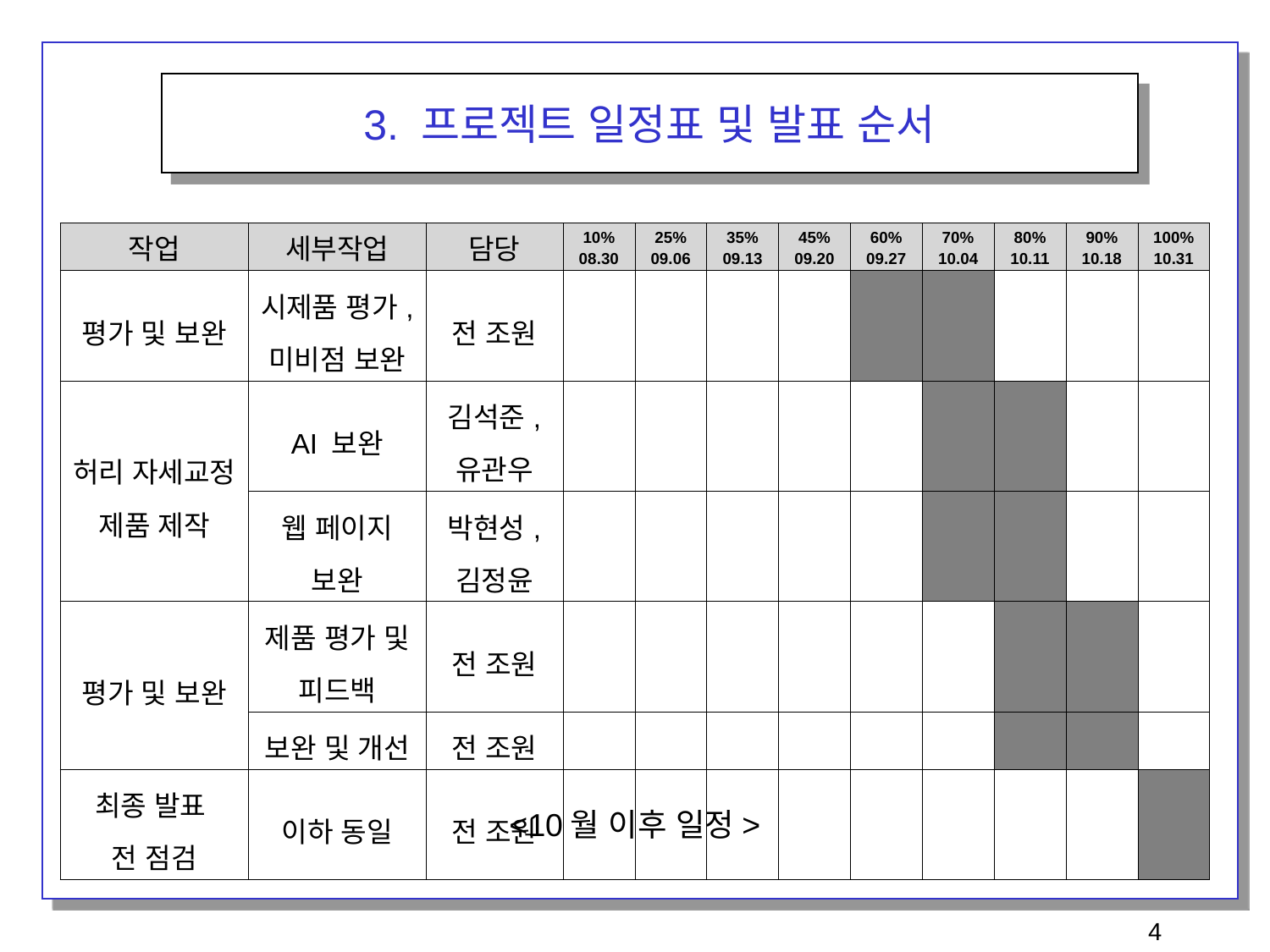

3. 프로젝트 일정표 및 발표 순서
| 작업 | 세부작업 | 담당 | 10% 08.30 | 25% 09.06 | 35% 09.13 | 45% 09.20 | 60% 09.27 | 70% 10.04 | 80% 10.11 | 90% 10.18 | 100% 10.31 |
| --- | --- | --- | --- | --- | --- | --- | --- | --- | --- | --- | --- |
| 평가 및 보완 | 시제품 평가, 미비점 보완 | 전 조원 |  |  |  |  |  |  |  |  |  |
| 허리 자세교정 제품 제작 | AI 보완 | 김석준, 유관우 |  |  |  |  |  |  |  |  |  |
|  | 웹 페이지 보완 | 박현성, 김정윤 |  |  |  |  |  |  |  |  |  |
| 평가 및 보완 | 제품 평가 및 피드백 | 전 조원 |  |  |  |  |  |  |  |  |  |
|  | 보완 및 개선 | 전 조원 |  |  |  |  |  |  |  |  |  |
| 최종 발표 전 점검 | 이하 동일 | 전 조원 |  |  |  |  |  |  |  |  |  |
<10월 이후 일정>
4